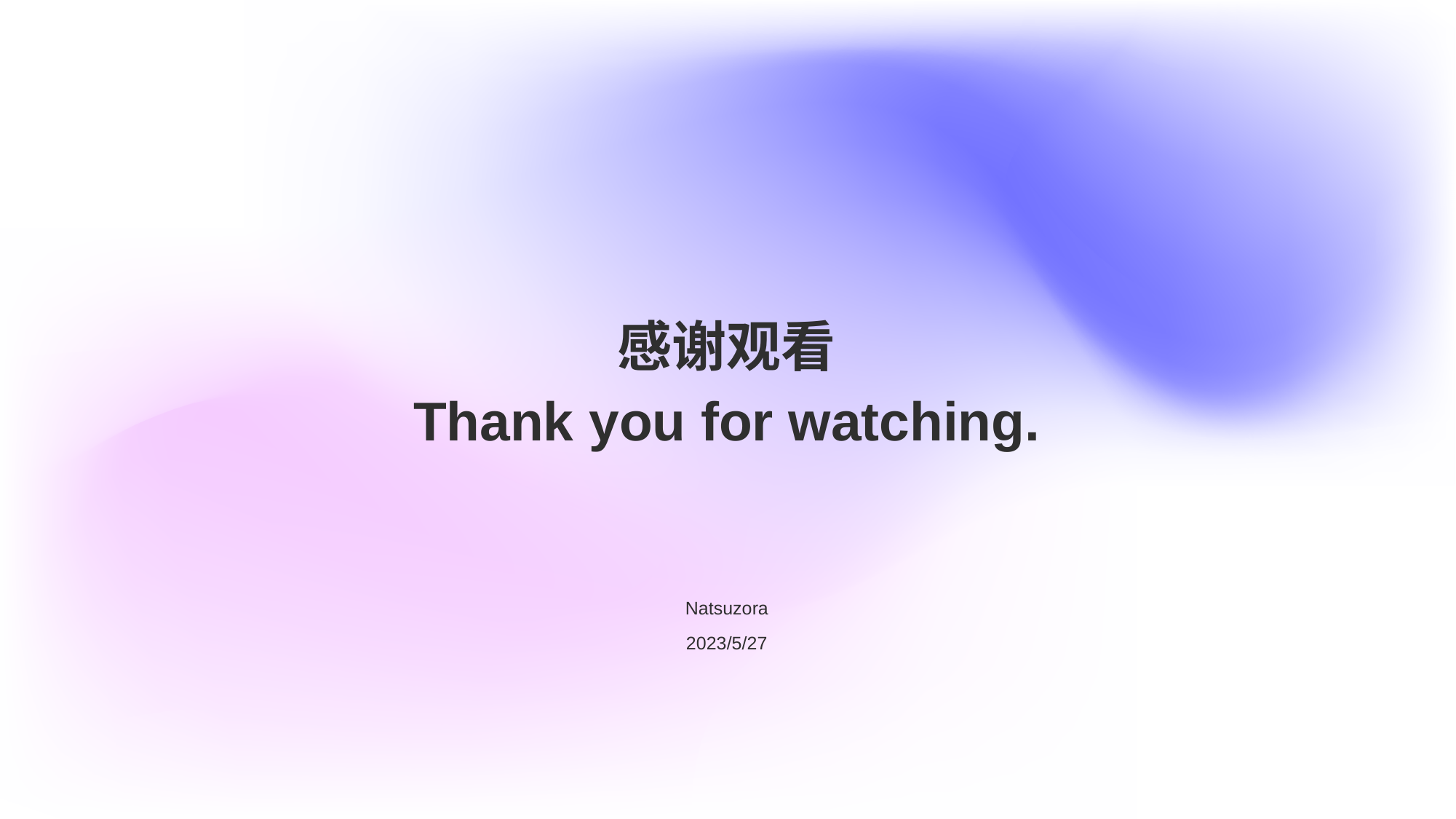

感谢观看
Thank you for watching.
Natsuzora
2023/5/27